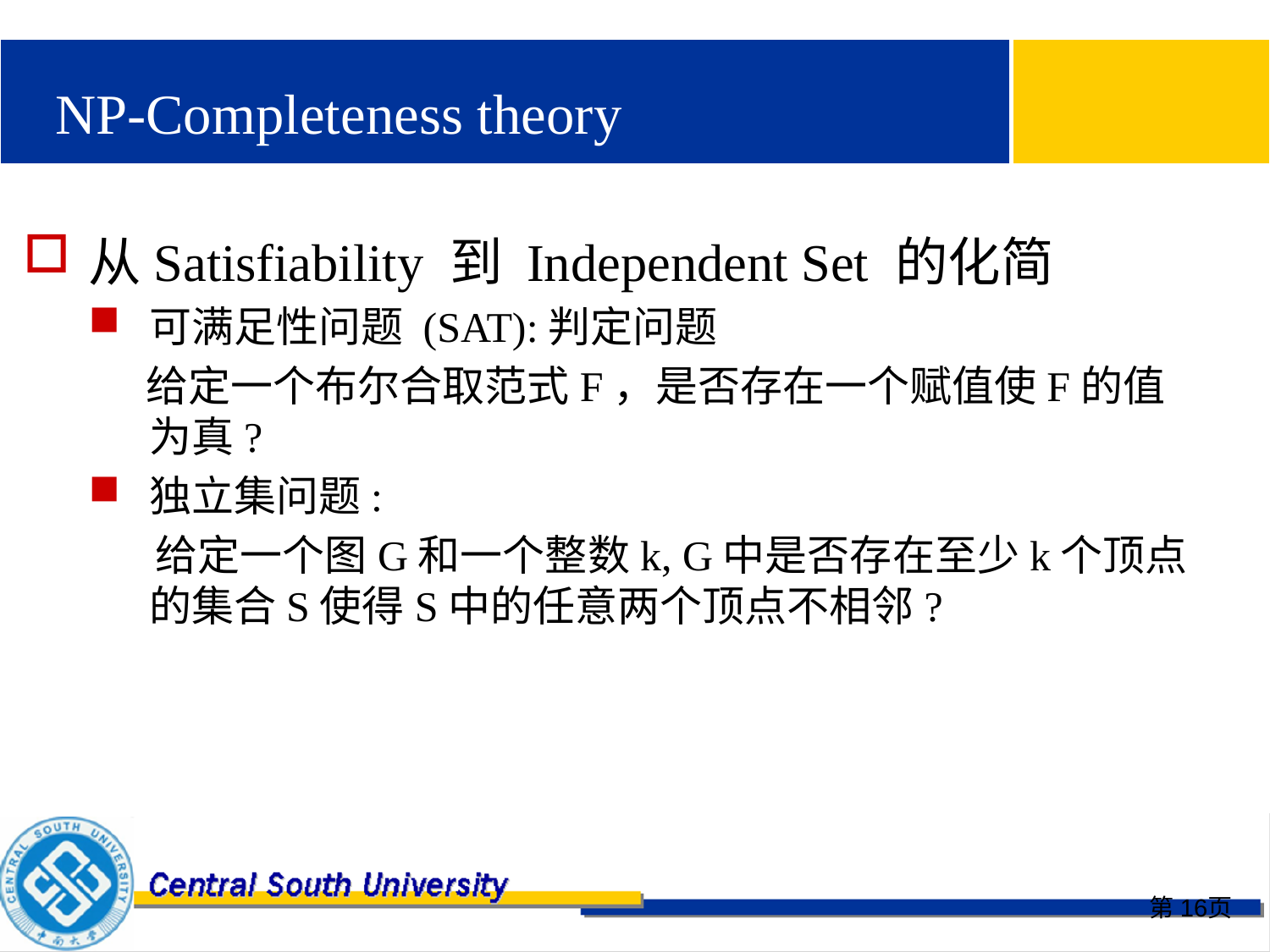

# NP-Completeness theory
从Satisfiability 到 Independent Set 的化简
可满足性问题 (SAT):判定问题
     给定一个布尔合取范式F，是否存在一个赋值使F的值为真?
独立集问题:
      给定一个图G和一个整数k, G中是否存在至少k个顶点的集合S使得S中的任意两个顶点不相邻?

第16页